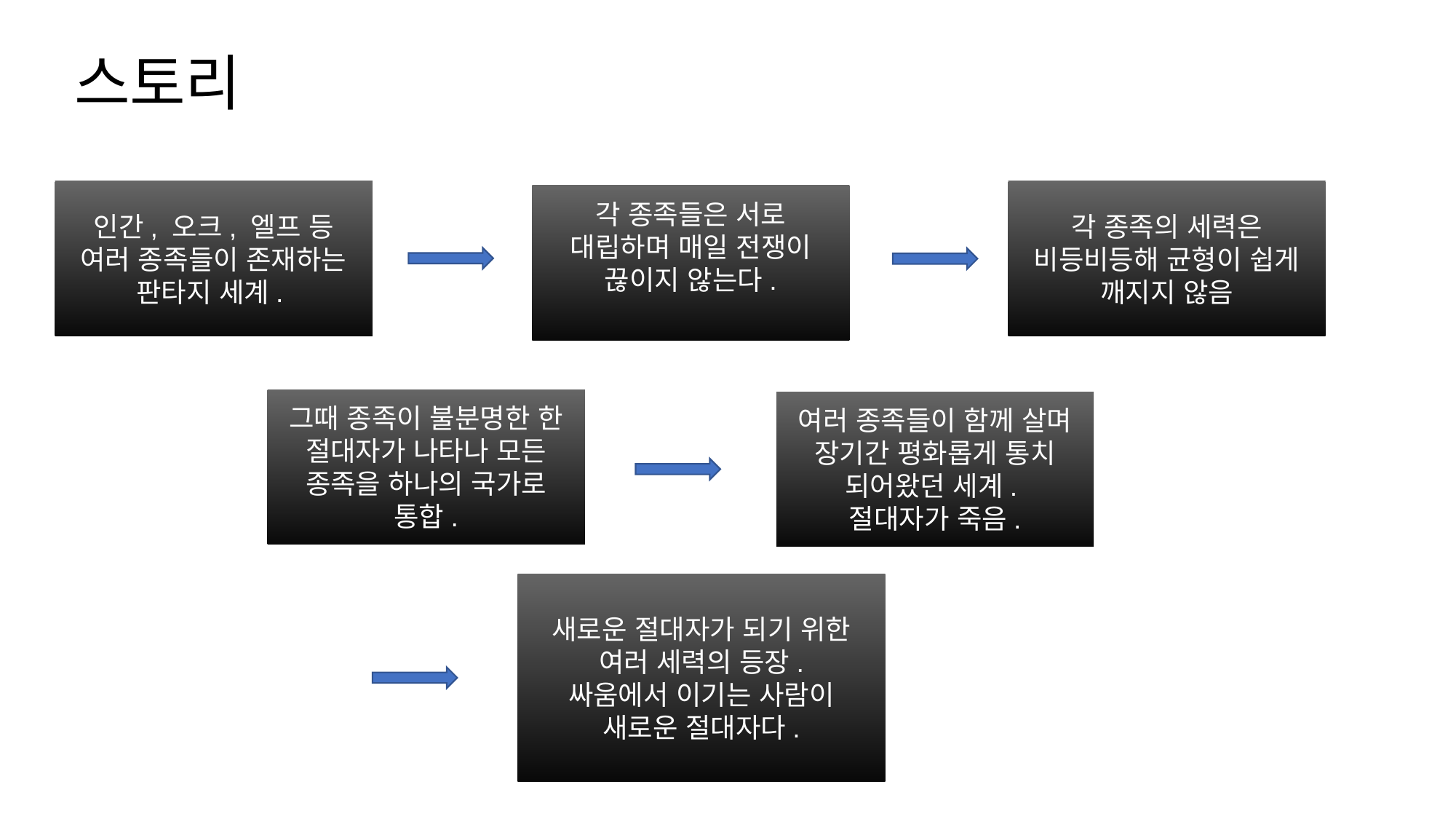

스토리
각 종족의 세력은 비등비등해 균형이 쉽게 깨지지 않음
인간, 오크, 엘프 등 여러 종족들이 존재하는 판타지 세계.
각 종족들은 서로 대립하며 매일 전쟁이 끊이지 않는다.

그때 종족이 불분명한 한 절대자가 나타나 모든 종족을 하나의 국가로 통합.
여러 종족들이 함께 살며 장기간 평화롭게 통치 되어왔던 세계.
절대자가 죽음.

새로운 절대자가 되기 위한
여러 세력의 등장.
싸움에서 이기는 사람이
새로운 절대자다.